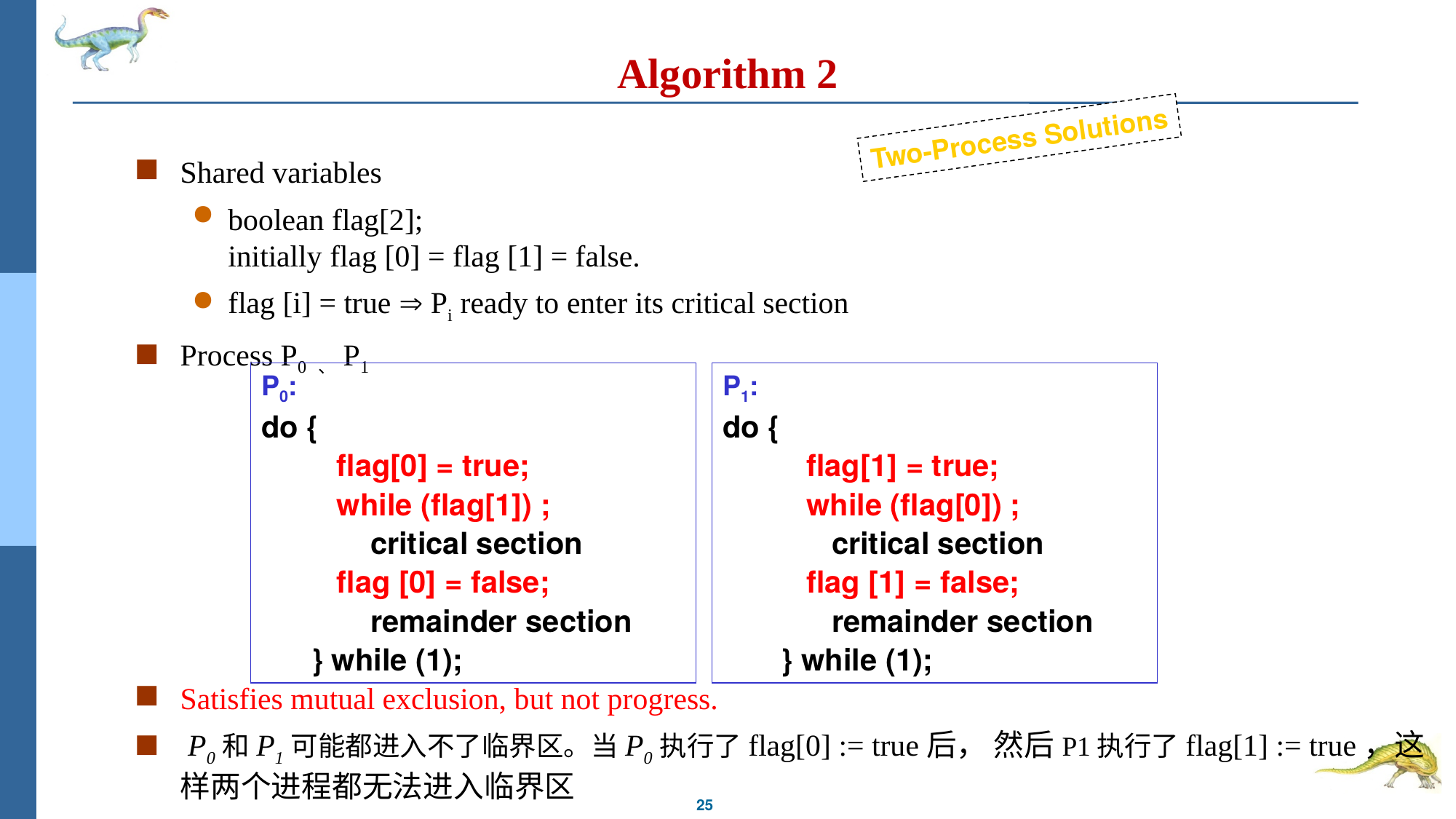

# Algorithm 2
Two-Process Solutions
Shared variables
boolean flag[2];
initially flag [0] = flag [1] = false.
flag [i] = true ⇒ Pi ready to enter its critical section
Process P0 、P1

Satisfies mutual exclusion, but not progress.
 P0和P1可能都进入不了临界区。当P0执行了flag[0] := true后， 然后P1执行了flag[1] := true，这样两个进程都无法进入临界区
P0:
do {
         flag[0] = true;
         while (flag[1]) ;
  	critical section
         flag [0] = false;
	remainder section
      } while (1);
P1:
do {
          flag[1] = true;
          while (flag[0]) ;
  	critical section
          flag [1] = false;
	remainder section
       } while (1);